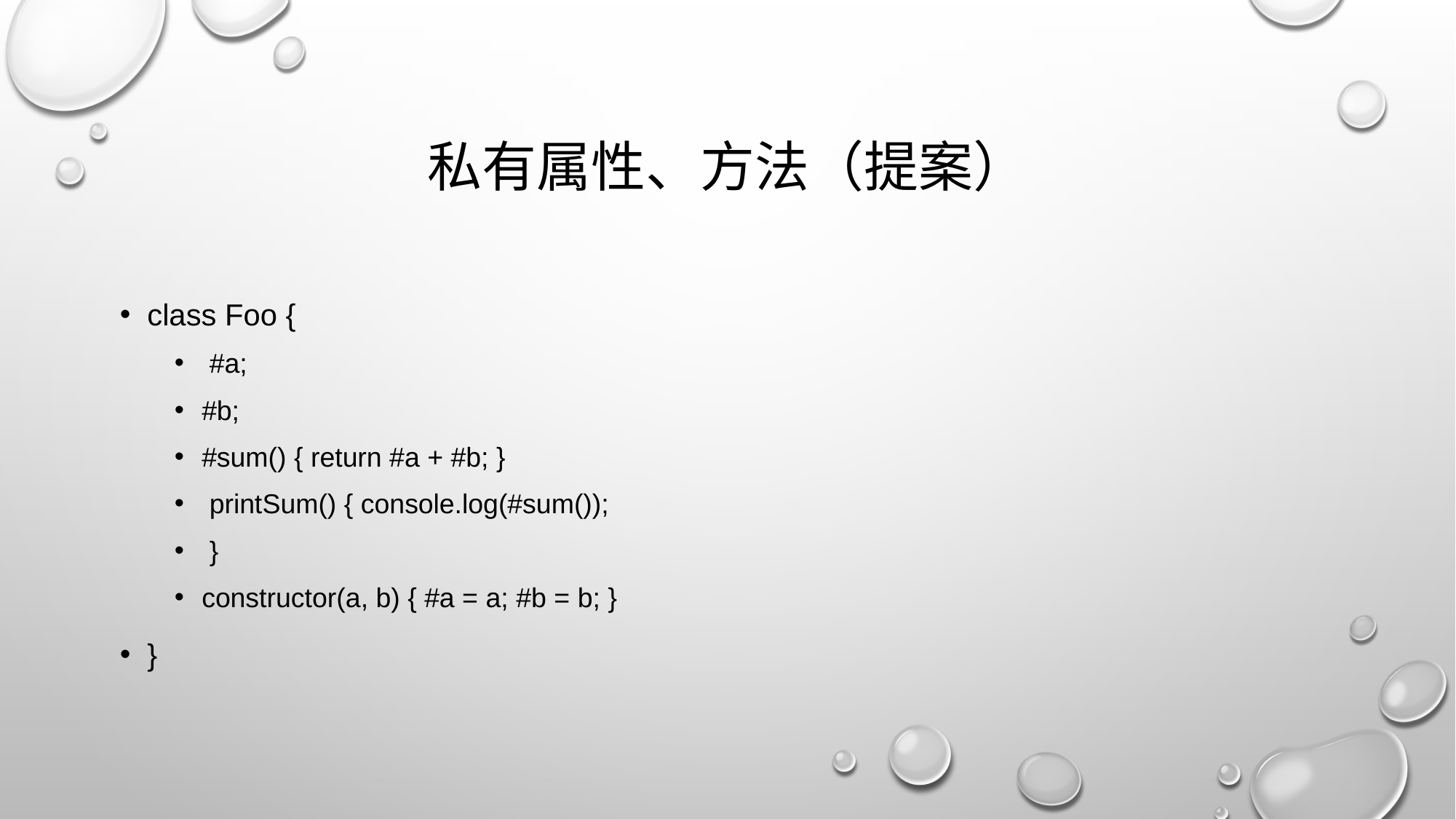

# 私有属性、方法（提案）
class Foo {
 #a;
#b;
#sum() { return #a + #b; }
 printSum() { console.log(#sum());
 }
constructor(a, b) { #a = a; #b = b; }
}